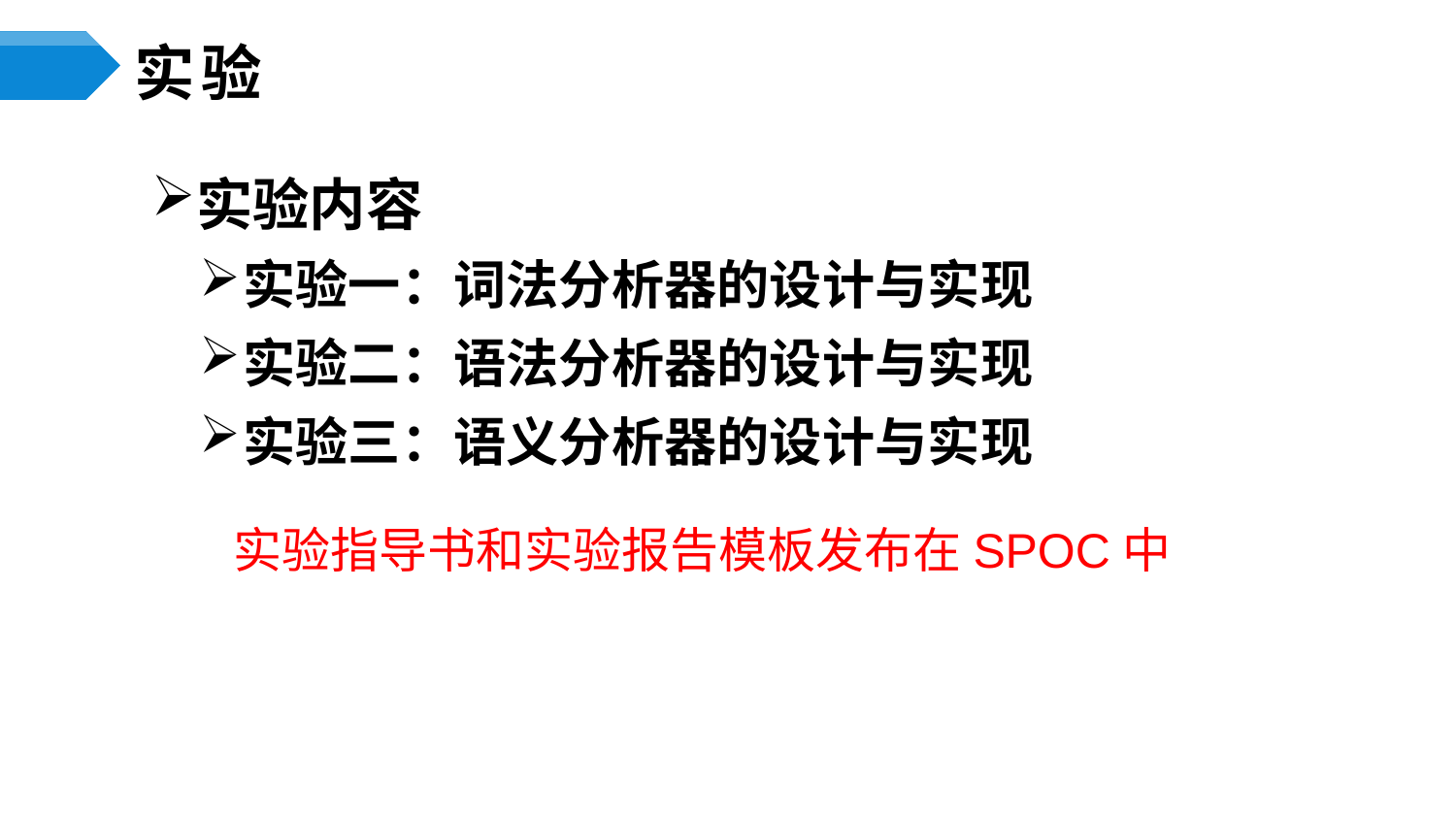

# 实验
实验内容
实验一：词法分析器的设计与实现
实验二：语法分析器的设计与实现
实验三：语义分析器的设计与实现
实验指导书和实验报告模板发布在SPOC中